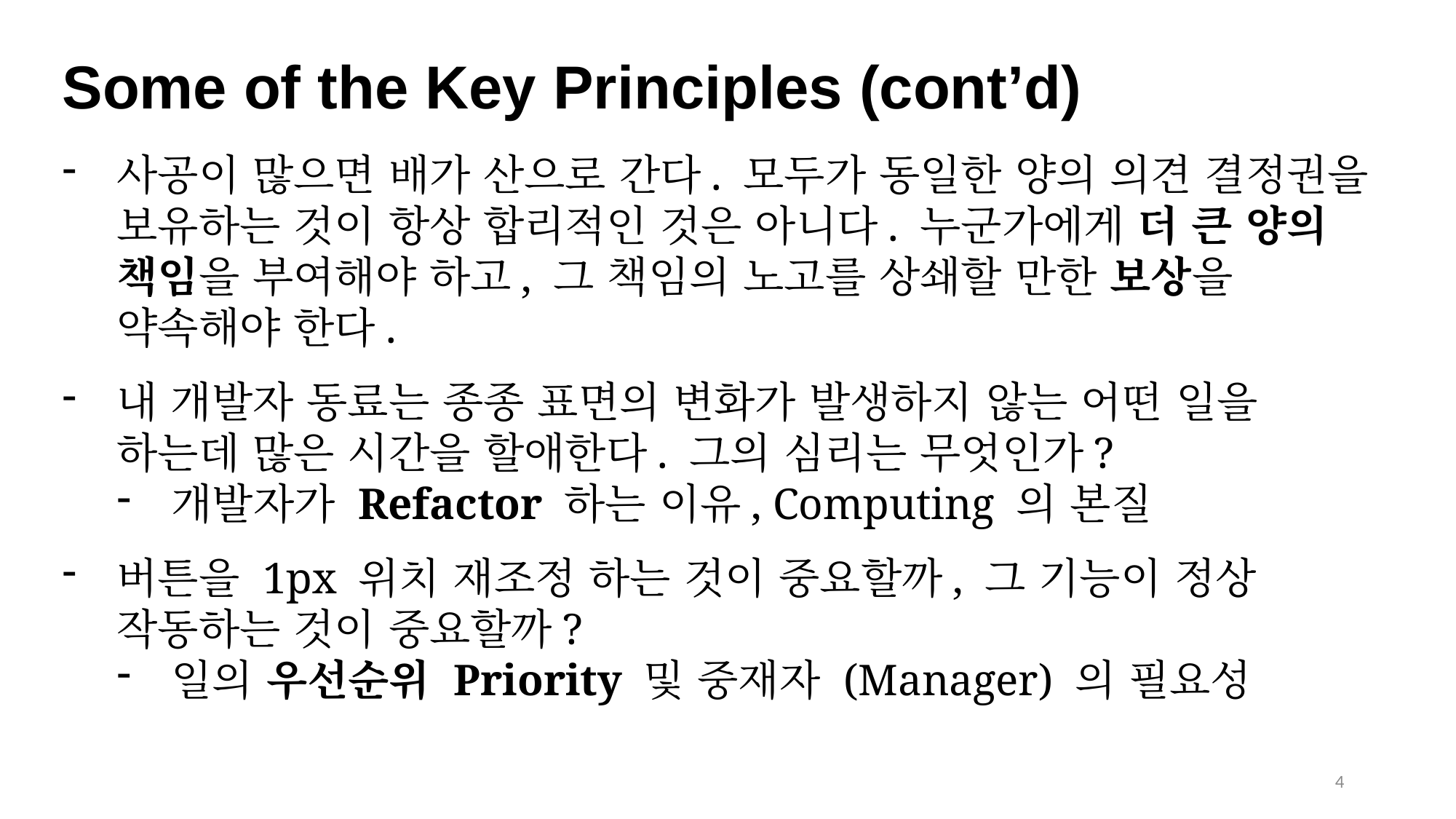

Some of the Key Principles (cont’d)
사공이 많으면 배가 산으로 간다. 모두가 동일한 양의 의견 결정권을 보유하는 것이 항상 합리적인 것은 아니다. 누군가에게 더 큰 양의 책임을 부여해야 하고, 그 책임의 노고를 상쇄할 만한 보상을 약속해야 한다.
내 개발자 동료는 종종 표면의 변화가 발생하지 않는 어떤 일을 하는데 많은 시간을 할애한다. 그의 심리는 무엇인가?
개발자가 Refactor 하는 이유, Computing 의 본질
버튼을 1px 위치 재조정 하는 것이 중요할까, 그 기능이 정상 작동하는 것이 중요할까?
일의 우선순위 Priority 및 중재자 (Manager) 의 필요성
4